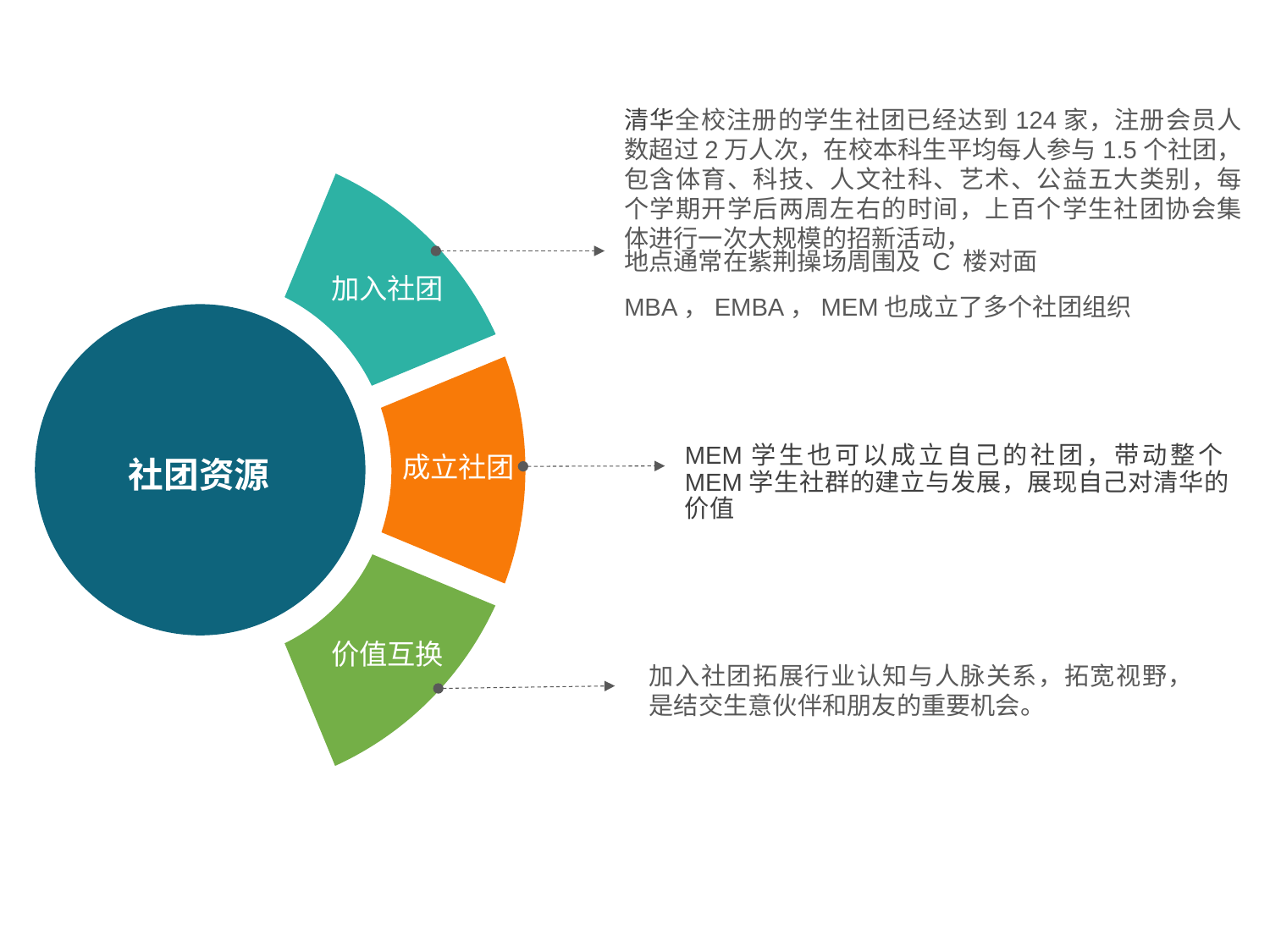

清华全校注册的学生社团已经达到124家，注册会员人数超过2万人次，在校本科生平均每人参与1.5个社团，包含体育、科技、人文社科、艺术、公益五大类别，每个学期开学后两周左右的时间，上百个学生社团协会集体进行一次大规模的招新活动，
地点通常在紫荆操场周围及 C 楼对面

MBA，EMBA，MEM也成立了多个社团组织

加入社团

MEM学生也可以成立自己的社团，带动整个MEM学生社群的建立与发展，展现自己对清华的价值
社团资源
成立社团

价值互换
加入社团拓展行业认知与人脉关系，拓宽视野，是结交生意伙伴和朋友的重要机会。